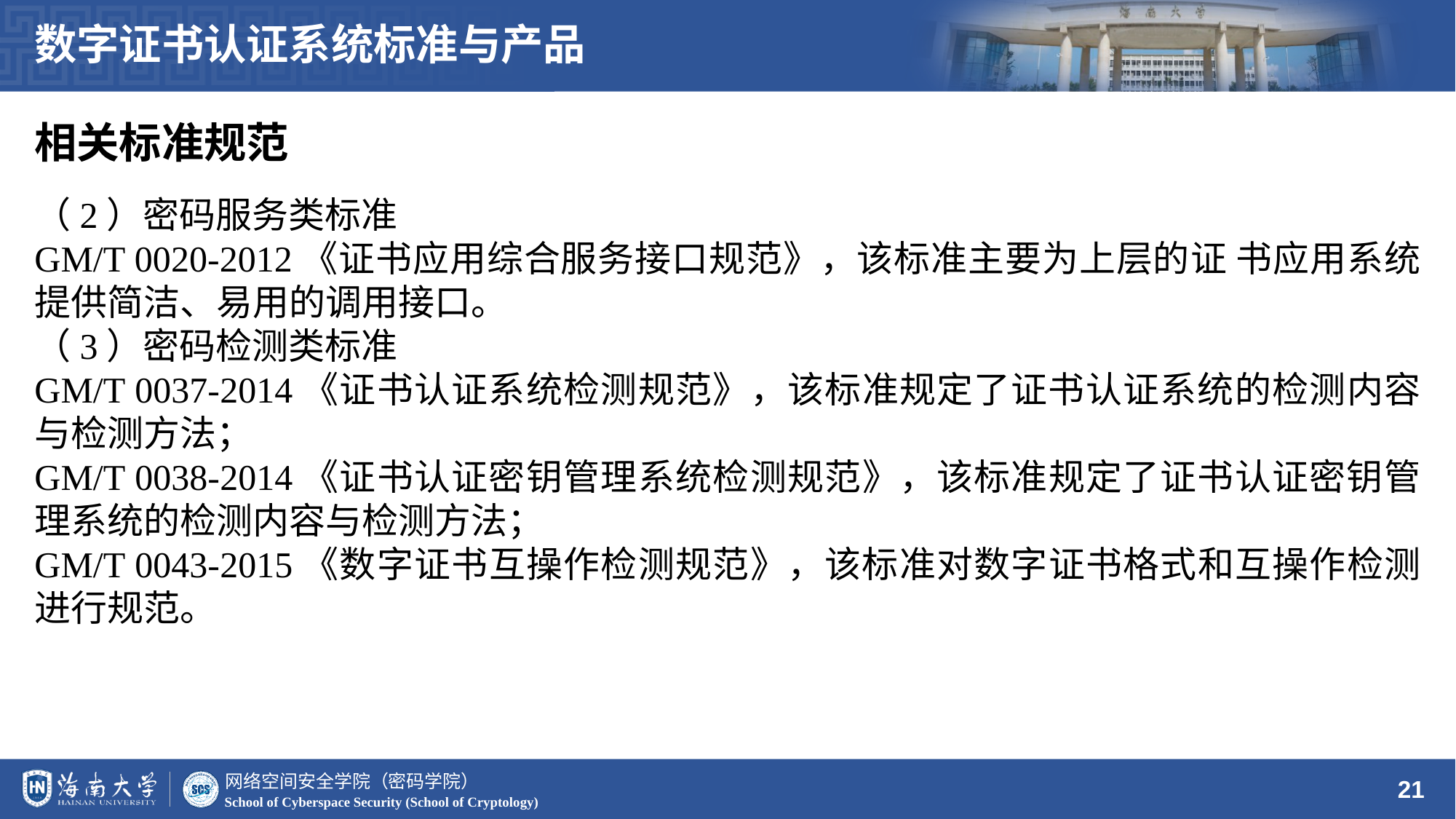

数字证书认证系统标准与产品
相关标准规范
（2）密码服务类标准
GM/T 0020-2012《证书应用综合服务接口规范》，该标准主要为上层的证 书应用系统提供简洁、易用的调用接口。
（3）密码检测类标准
GM/T 0037-2014《证书认证系统检测规范》，该标准规定了证书认证系统的检测内容与检测方法；
GM/T 0038-2014《证书认证密钥管理系统检测规范》，该标准规定了证书认证密钥管理系统的检测内容与检测方法；
GM/T 0043-2015《数字证书互操作检测规范》，该标准对数字证书格式和互操作检测进行规范。
21